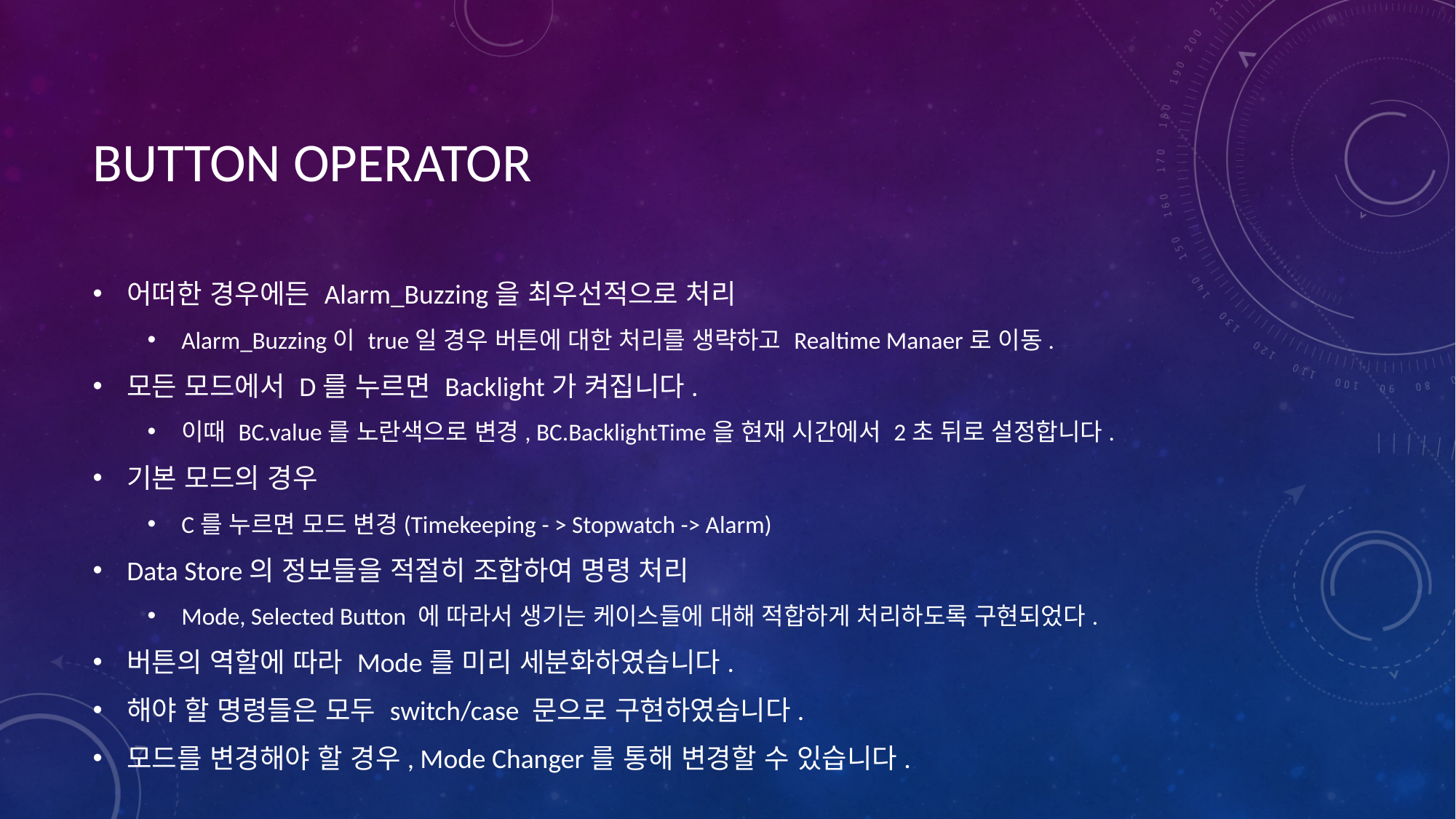

# Button Operator
어떠한 경우에든 Alarm_Buzzing을 최우선적으로 처리
Alarm_Buzzing이 true일 경우 버튼에 대한 처리를 생략하고 Realtime Manaer로 이동.
모든 모드에서 D를 누르면 Backlight가 켜집니다.
이때 BC.value를 노란색으로 변경, BC.BacklightTime을 현재 시간에서 2초 뒤로 설정합니다.
기본 모드의 경우
C를 누르면 모드 변경(Timekeeping - > Stopwatch -> Alarm)
Data Store의 정보들을 적절히 조합하여 명령 처리
Mode, Selected Button 에 따라서 생기는 케이스들에 대해 적합하게 처리하도록 구현되었다.
버튼의 역할에 따라 Mode를 미리 세분화하였습니다.
해야 할 명령들은 모두 switch/case 문으로 구현하였습니다.
모드를 변경해야 할 경우, Mode Changer를 통해 변경할 수 있습니다.